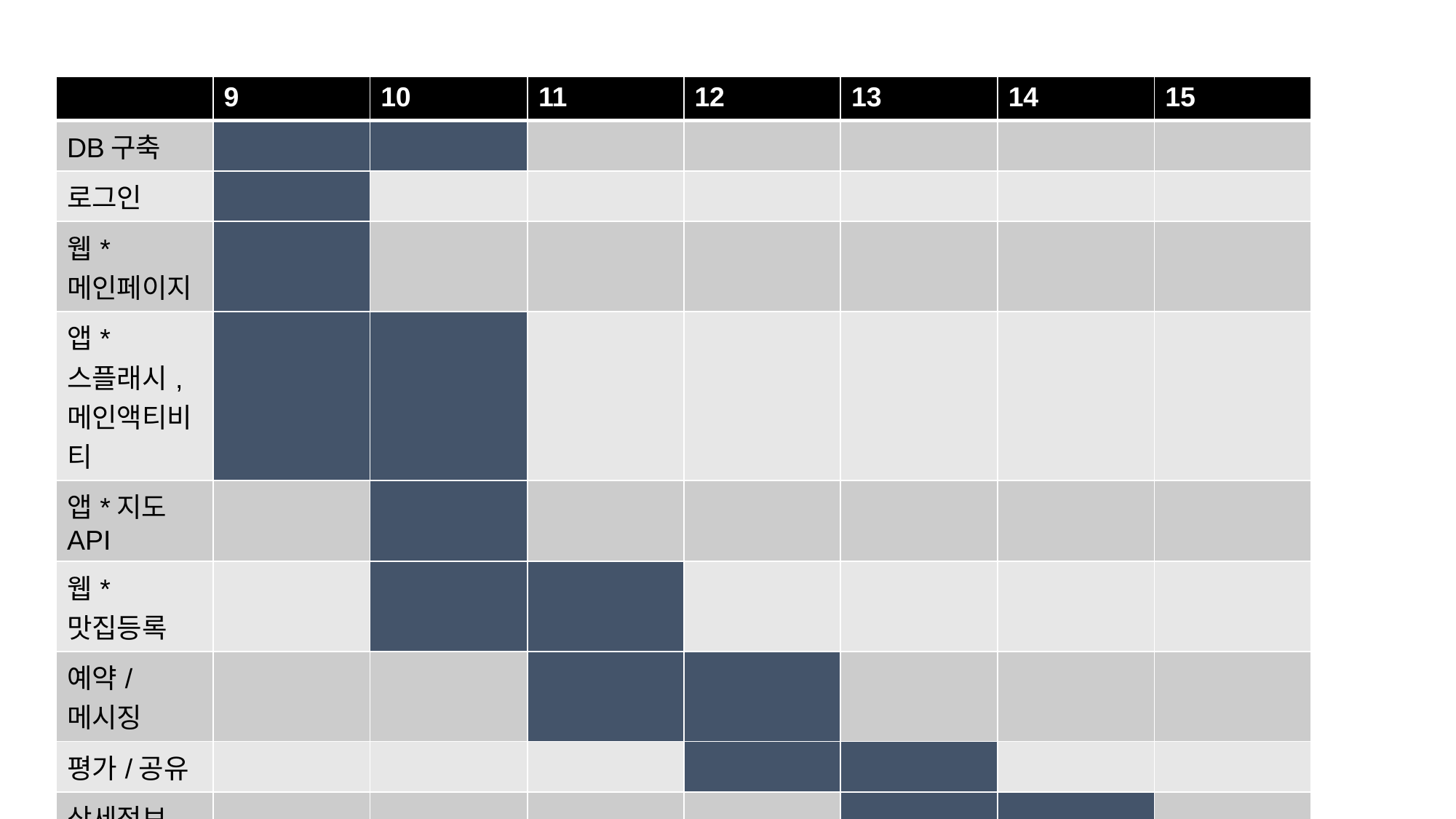

|  | 9 | 10 | 11 | 12 | 13 | 14 | 15 |
| --- | --- | --- | --- | --- | --- | --- | --- |
| DB구축 |  |  |  |  |  |  |  |
| 로그인 |  |  |  |  |  |  |  |
| 웹\*메인페이지 |  |  |  |  |  |  |  |
| 앱\*스플래시,메인액티비티 |  |  |  |  |  |  |  |
| 앱\*지도API |  |  |  |  |  |  |  |
| 웹\*맛집등록 |  |  |  |  |  |  |  |
| 예약/메시징 |  |  |  |  |  |  |  |
| 평가/공유 |  |  |  |  |  |  |  |
| 상세정보 |  |  |  |  |  |  |  |
| 검토 및 수정 |  |  |  |  |  |  |  |